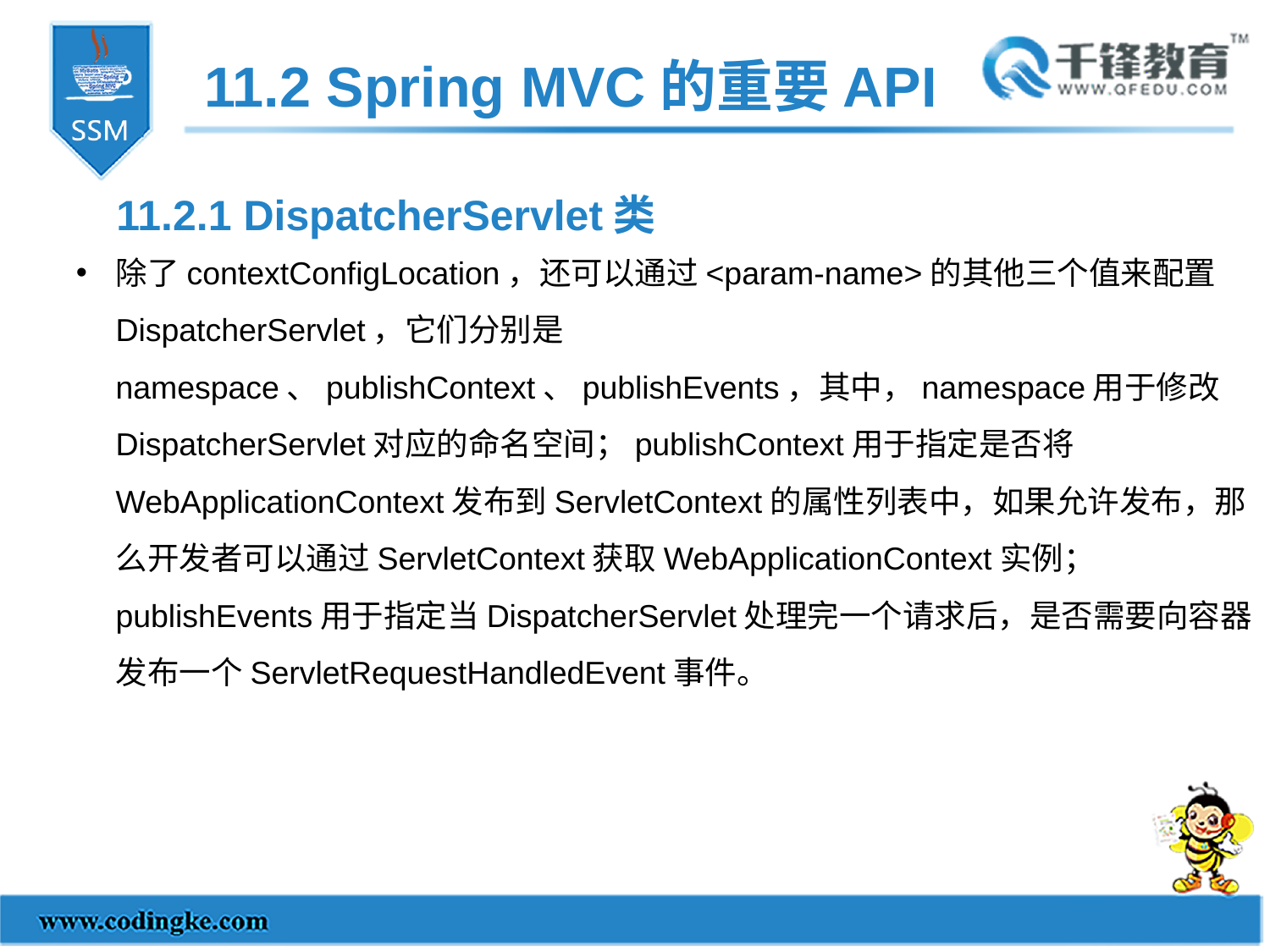

11.2 Spring MVC的重要API
11.2.1 DispatcherServlet类
除了contextConfigLocation，还可以通过<param-name>的其他三个值来配置DispatcherServlet，它们分别是namespace、publishContext、publishEvents，其中，namespace用于修改DispatcherServlet对应的命名空间；publishContext用于指定是否将WebApplicationContext发布到ServletContext的属性列表中，如果允许发布，那么开发者可以通过ServletContext获取WebApplicationContext实例；publishEvents用于指定当DispatcherServlet处理完一个请求后，是否需要向容器发布一个ServletRequestHandledEvent事件。